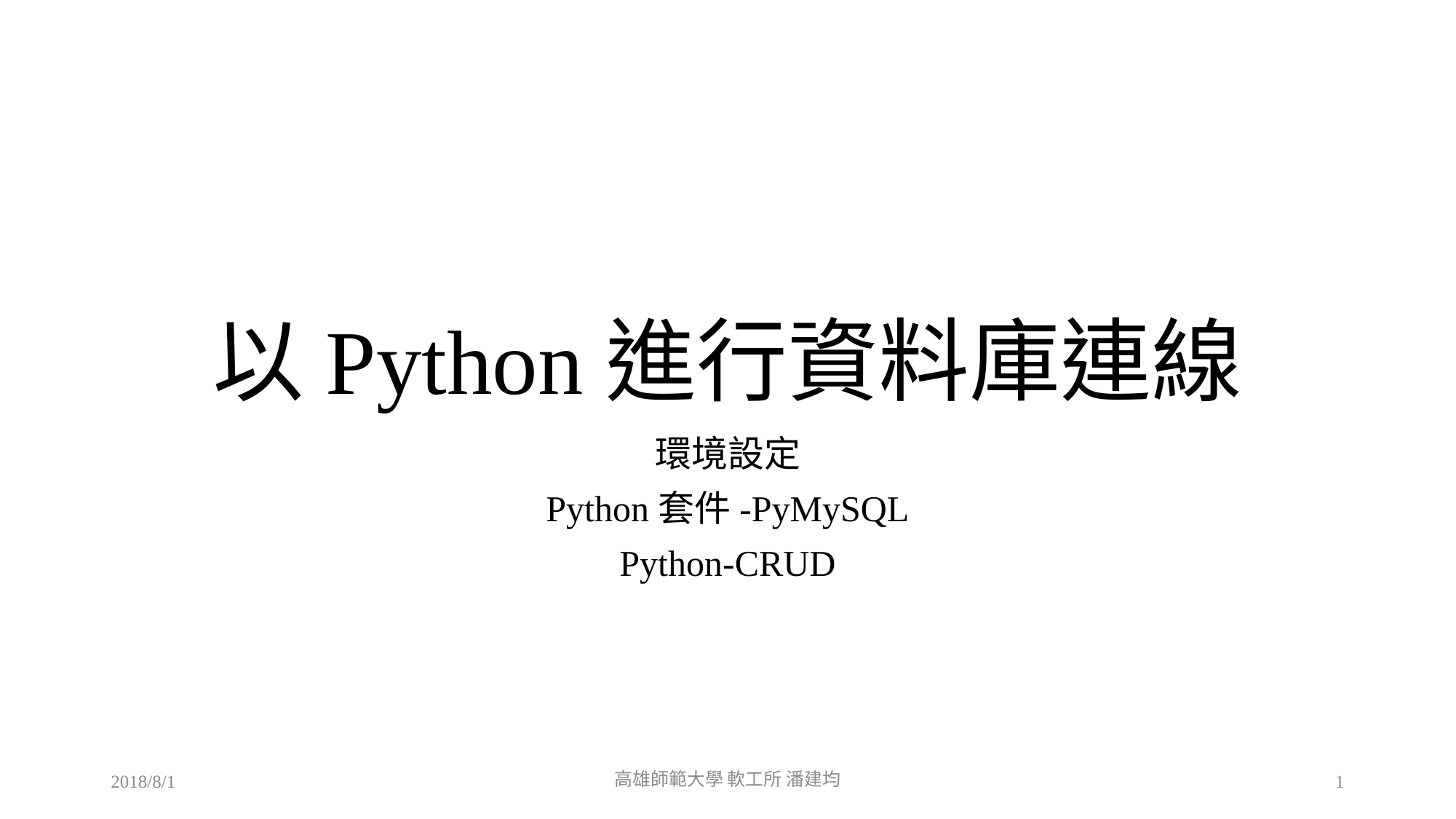

# 以Python進行資料庫連線
環境設定
Python套件-PyMySQL
Python-CRUD
2018/8/1
高雄師範大學 軟工所 潘建均
1